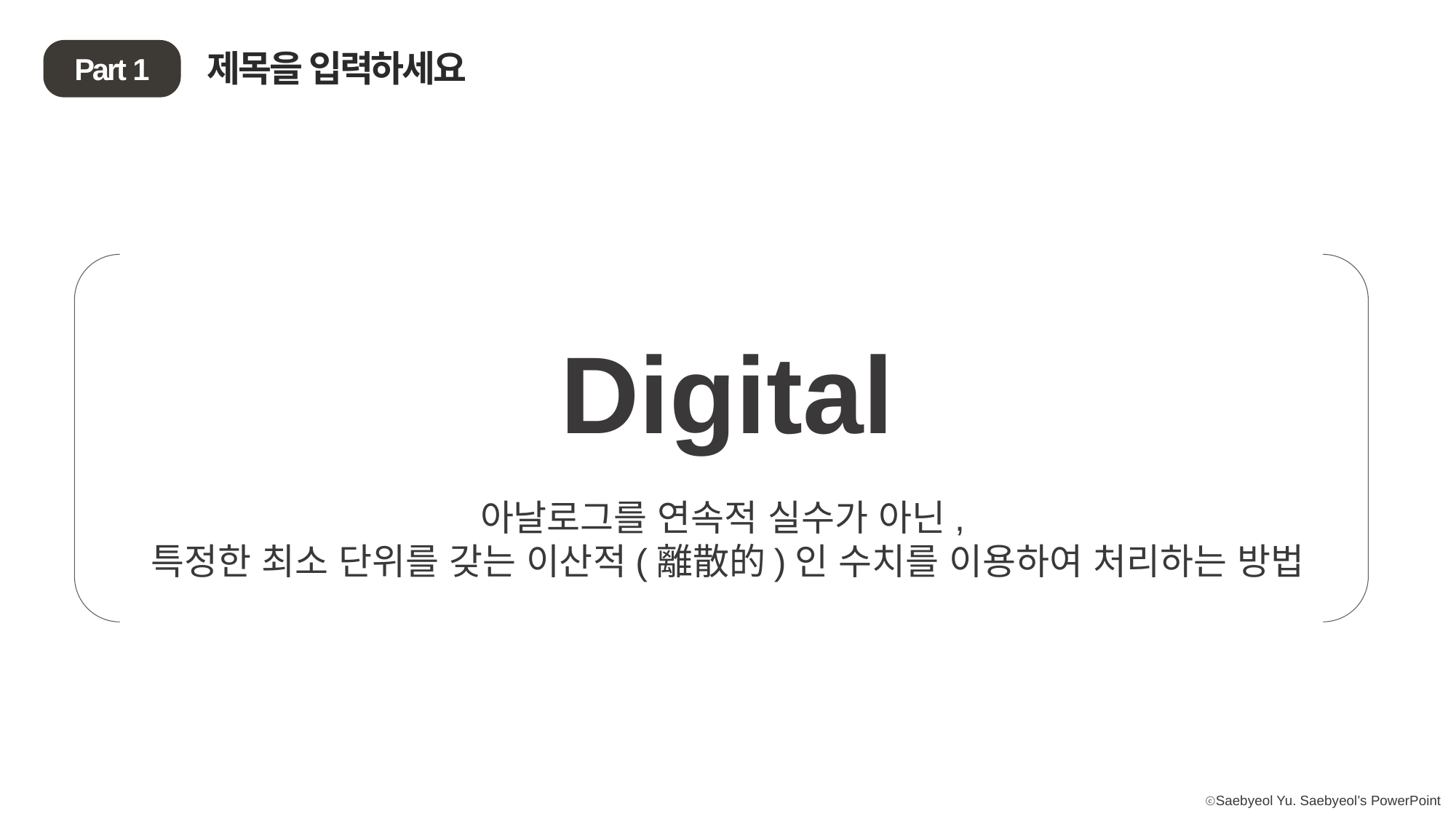

제목을 입력하세요
Part 1

Digital
아날로그를 연속적 실수가 아닌,
특정한 최소 단위를 갖는 이산적(離散的)인 수치를 이용하여 처리하는 방법